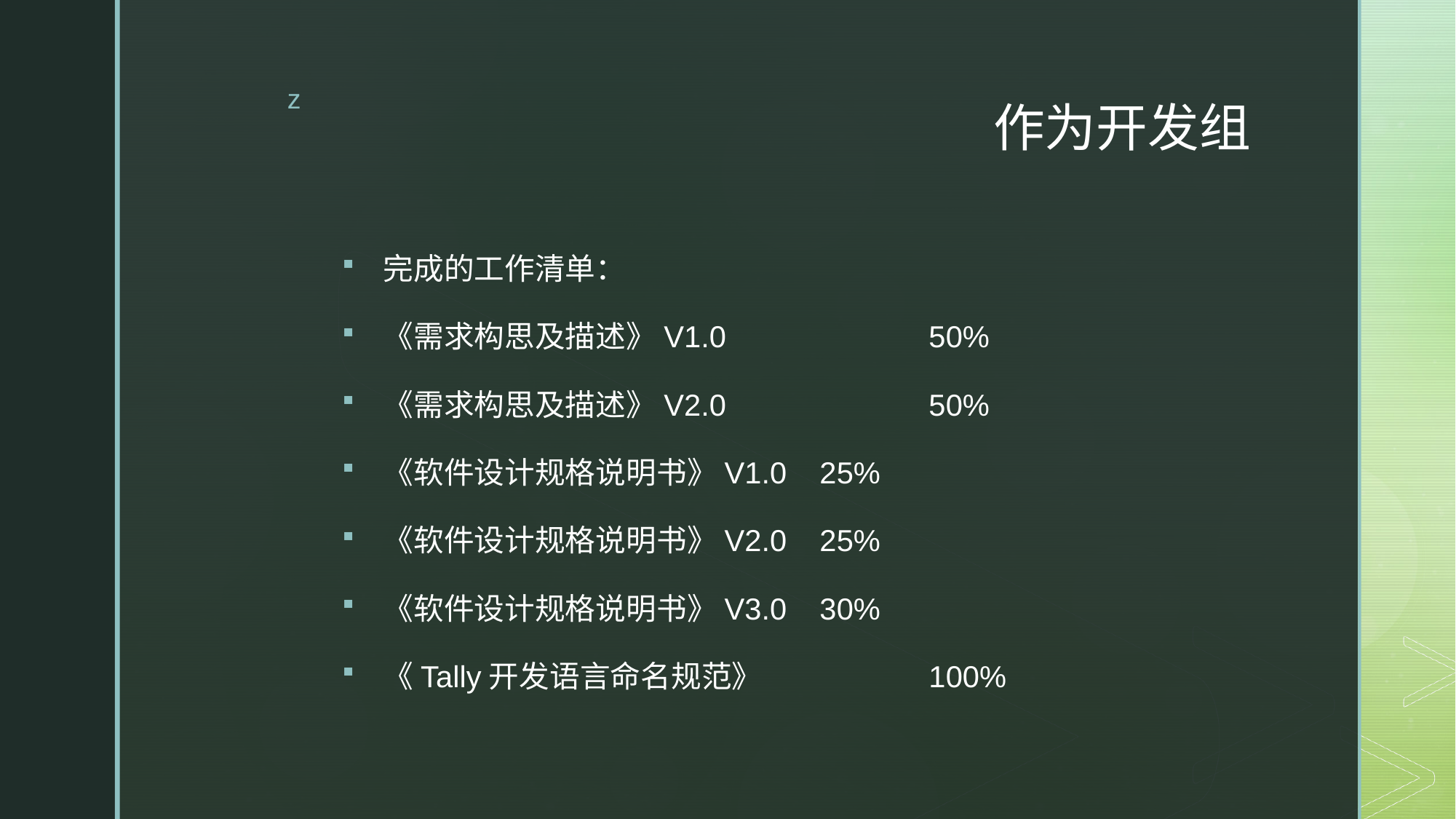

# 作为开发组
完成的工作清单：
《需求构思及描述》V1.0		50%
《需求构思及描述》V2.0		50%
《软件设计规格说明书》V1.0	25%
《软件设计规格说明书》V2.0	25%
《软件设计规格说明书》V3.0	30%
《Tally开发语言命名规范》		100%